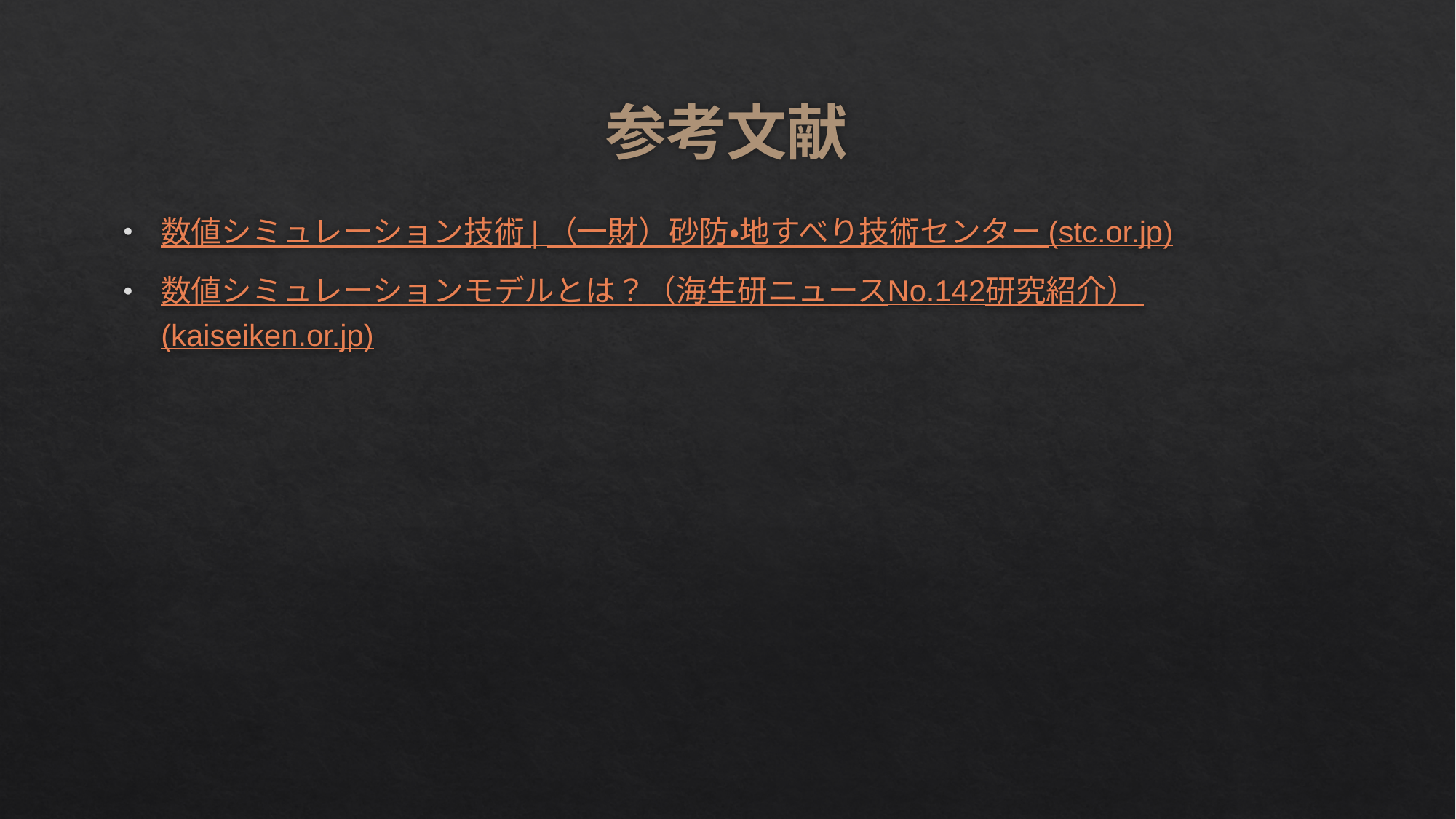

# 参考文献
数値シミュレーション技術 | （一財）砂防・地すべり技術センター (stc.or.jp)
数値シミュレーションモデルとは？（海生研ニュースNo.142研究紹介） (kaiseiken.or.jp)